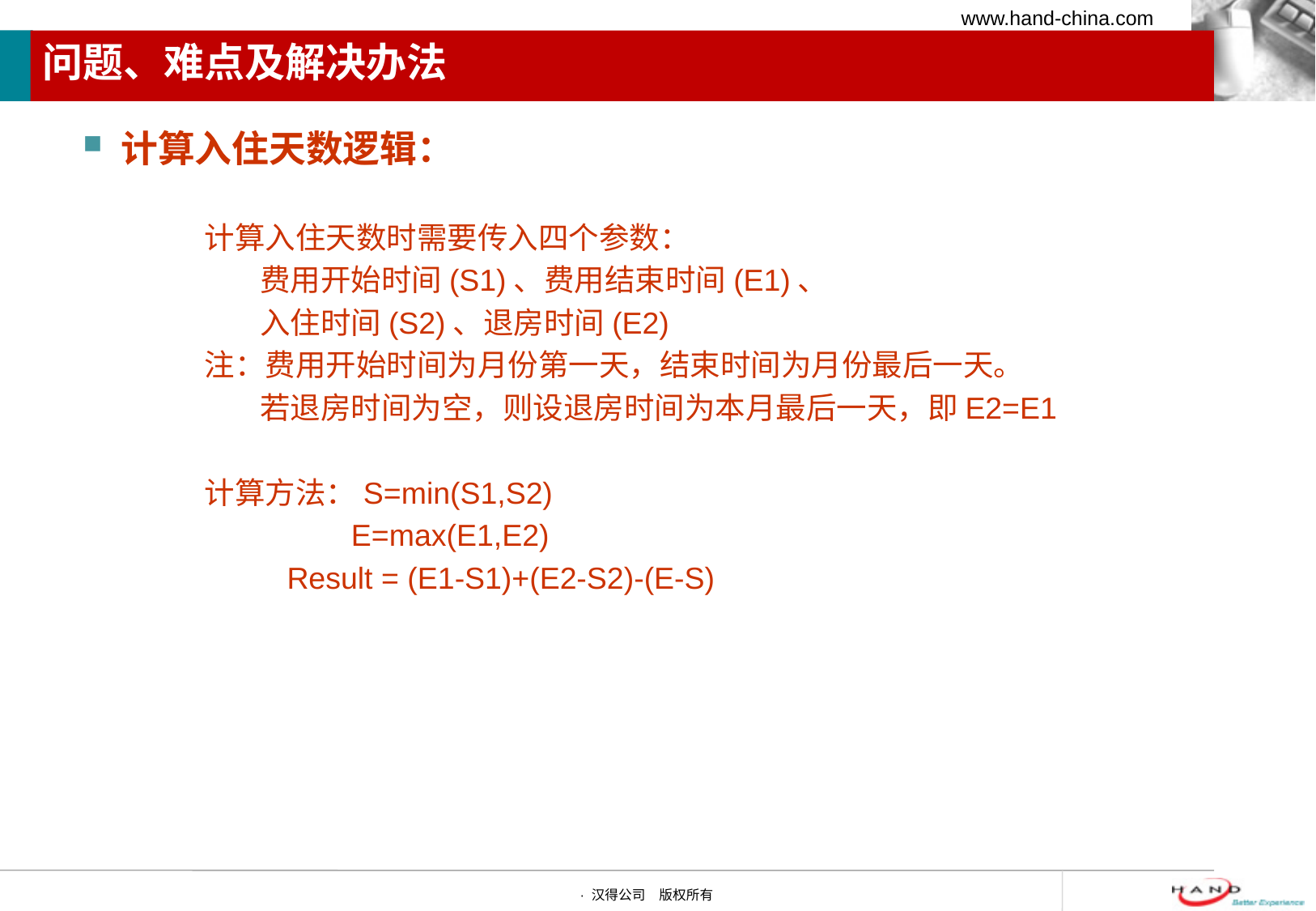

# 问题、难点及解决办法
计算入住天数逻辑：

	计算入住天数时需要传入四个参数：
	       费用开始时间(S1)、费用结束时间(E1)、
	       入住时间(S2)、退房时间(E2)
	注：费用开始时间为月份第一天，结束时间为月份最后一天。
   	       若退房时间为空，则设退房时间为本月最后一天，即E2=E1

	计算方法：S=min(S1,S2)
		   E=max(E1,E2)
                        Result = (E1-S1)+(E2-S2)-(E-S)

17